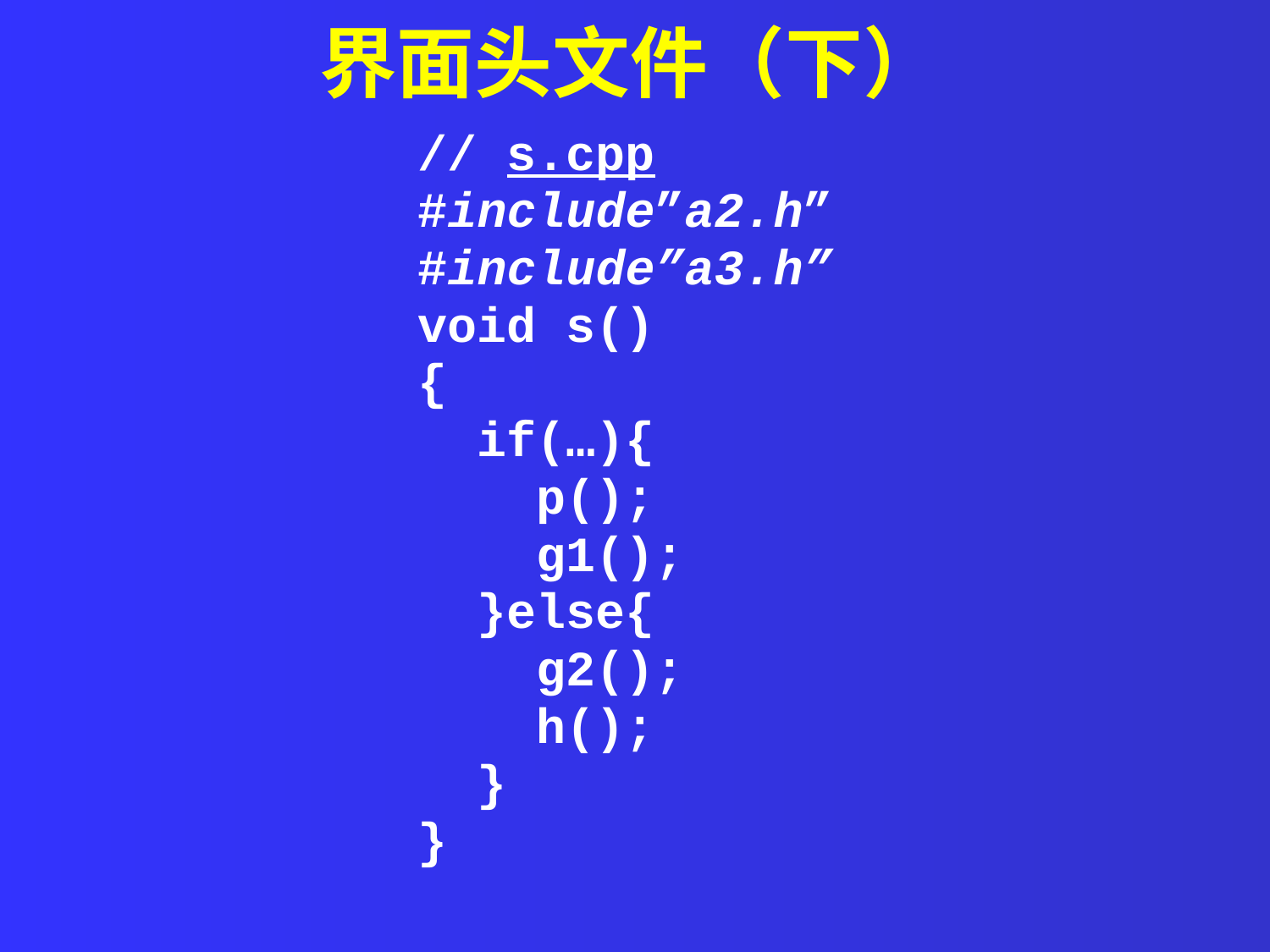

界面头文件（下）
// s.cpp
#include”a2.h”
#include”a3.h”
void s()
{
  if(…){
    p();
    g1();
  }else{
    g2();
    h();
  }
}